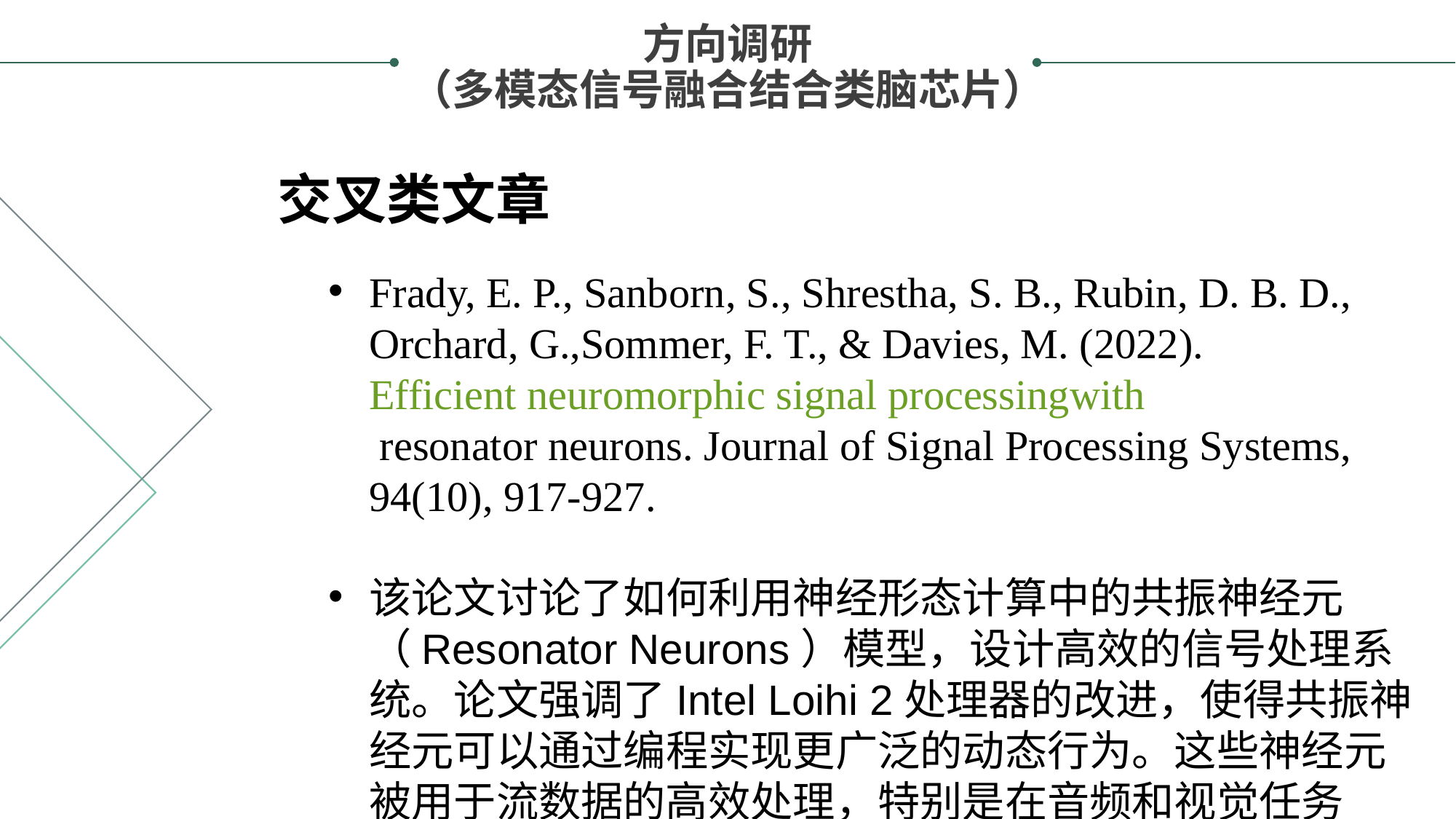

方向调研
（多模态信号融合结合类脑芯片）
交叉类文章

Frady, E. P., Sanborn, S., Shrestha, S. B., Rubin, D. B. D., Orchard, G.,Sommer, F. T., & Davies, M. (2022).Efficient neuromorphic signal processingwith resonator neurons. Journal of Signal Processing Systems, 94(10), 917-927.

该论文讨论了如何利用神经形态计算中的共振神经元（Resonator Neurons）模型，设计高效的信号处理系统。论文强调了Intel Loihi 2处理器的改进，使得共振神经元可以通过编程实现更广泛的动态行为。这些神经元被用于流数据的高效处理，特别是在音频和视觉任务中。